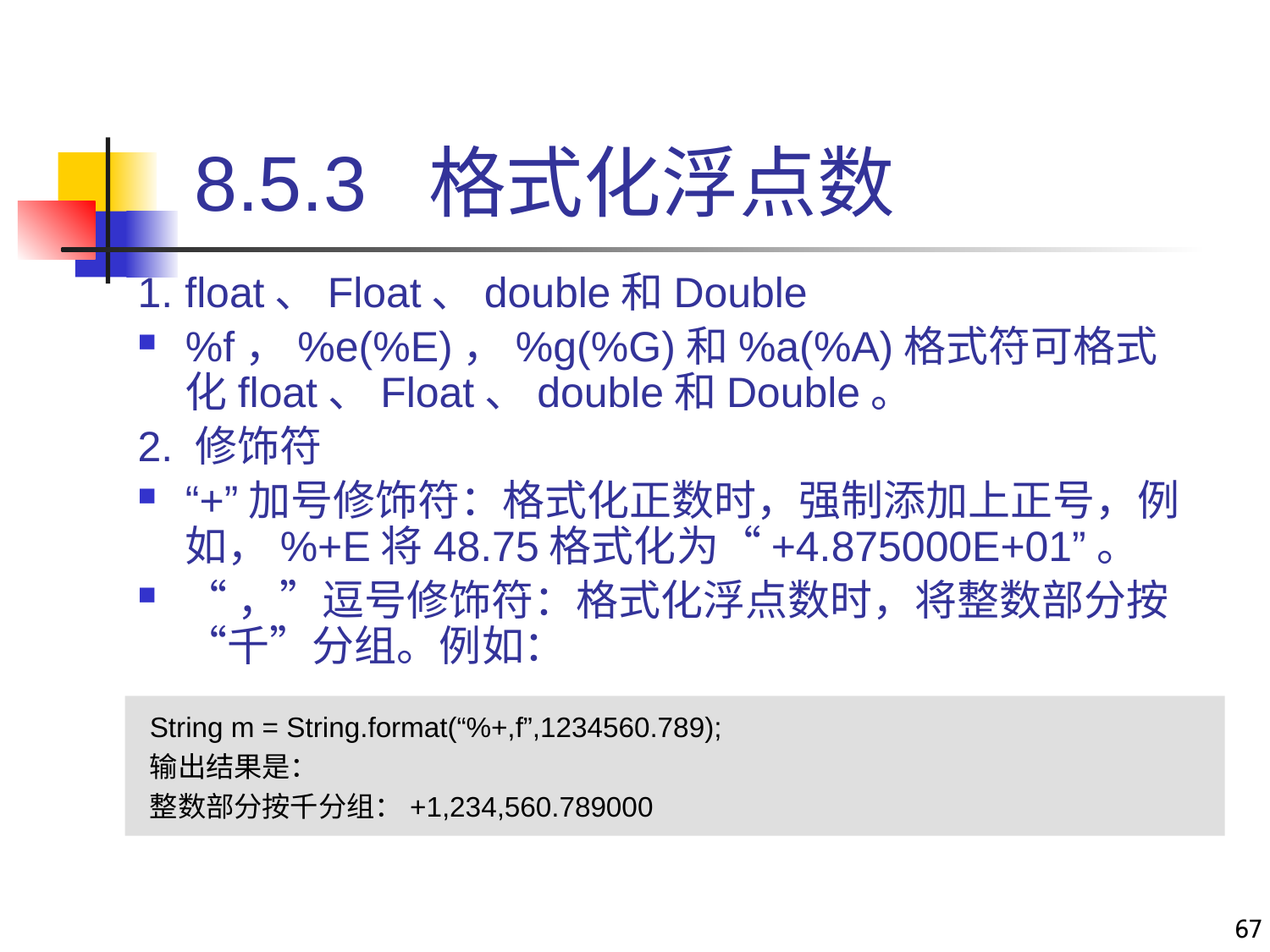

# 8.5.3  格式化浮点数
1. float、Float、double和Double
%f，%e(%E)，%g(%G)和%a(%A)格式符可格式化float、Float、double和Double。
2. 修饰符
“+”加号修饰符：格式化正数时，强制添加上正号，例如，%+E将48.75格式化为“+4.875000E+01”。
“，”逗号修饰符：格式化浮点数时，将整数部分按“千”分组。例如：
String m = String.format(“%+,f”,1234560.789);
输出结果是：
整数部分按千分组：+1,234,560.789000
67